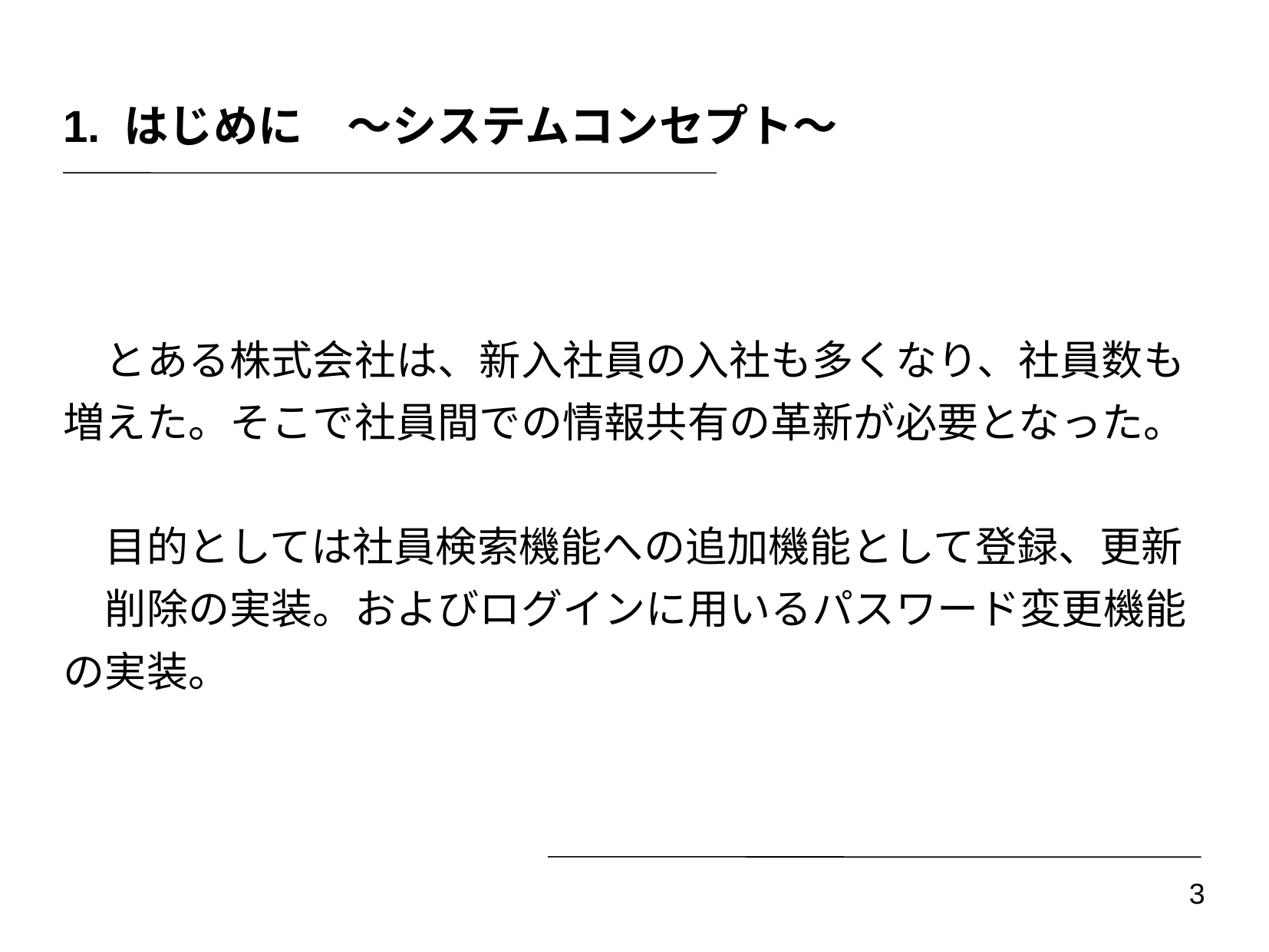

1. はじめに　～システムコンセプト～
　とある株式会社は、新入社員の入社も多くなり、社員数も増えた。そこで社員間での情報共有の革新が必要となった。

　目的としては社員検索機能への追加機能として登録、更新　削除の実装。およびログインに用いるパスワード変更機能の実装。
3